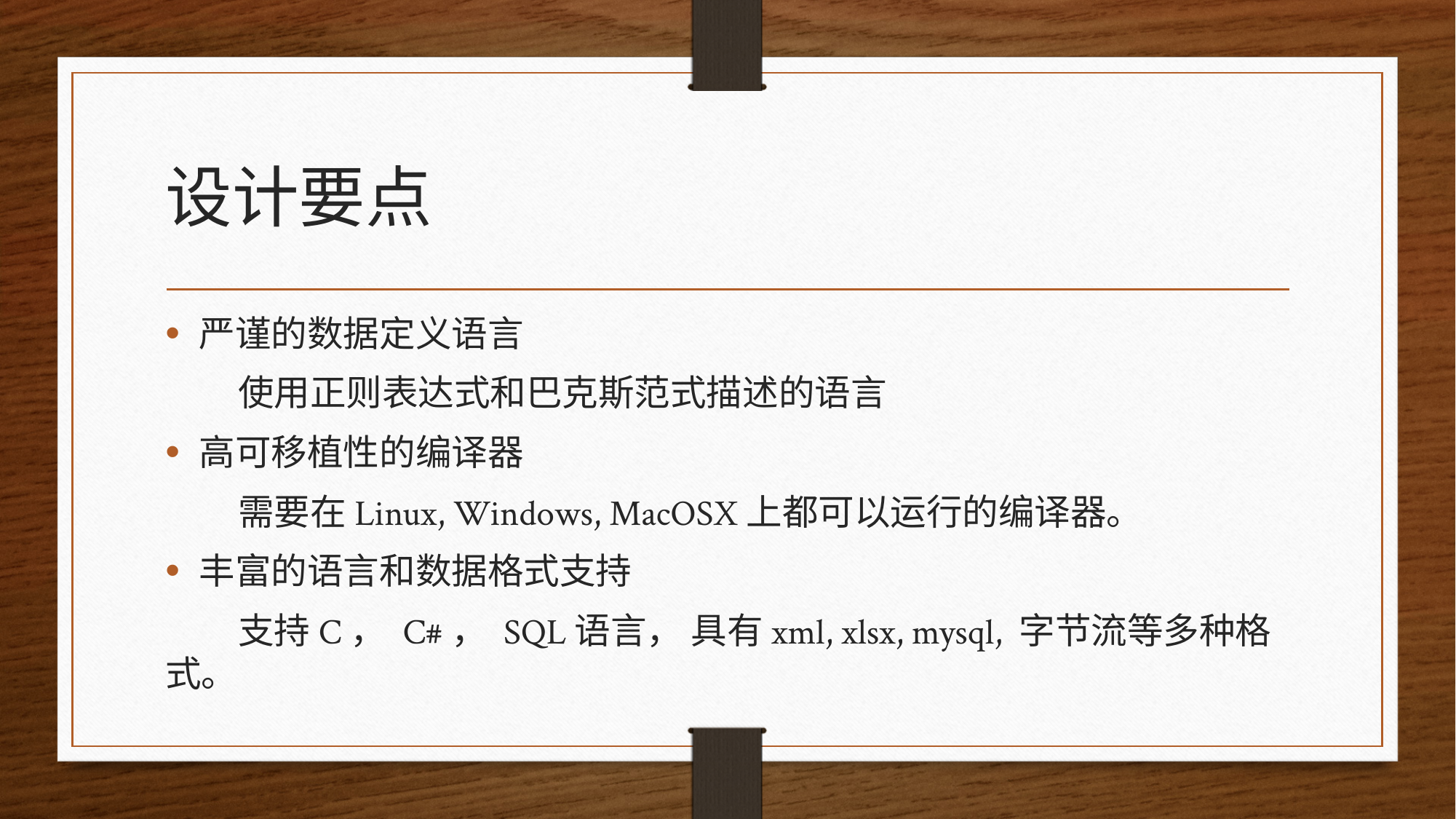

# 设计要点
严谨的数据定义语言
        使用正则表达式和巴克斯范式描述的语言
高可移植性的编译器
        需要在Linux, Windows, MacOSX上都可以运行的编译器。
丰富的语言和数据格式支持
        支持C， C#， SQL语言， 具有xml, xlsx, mysql, 字节流等多种格式。